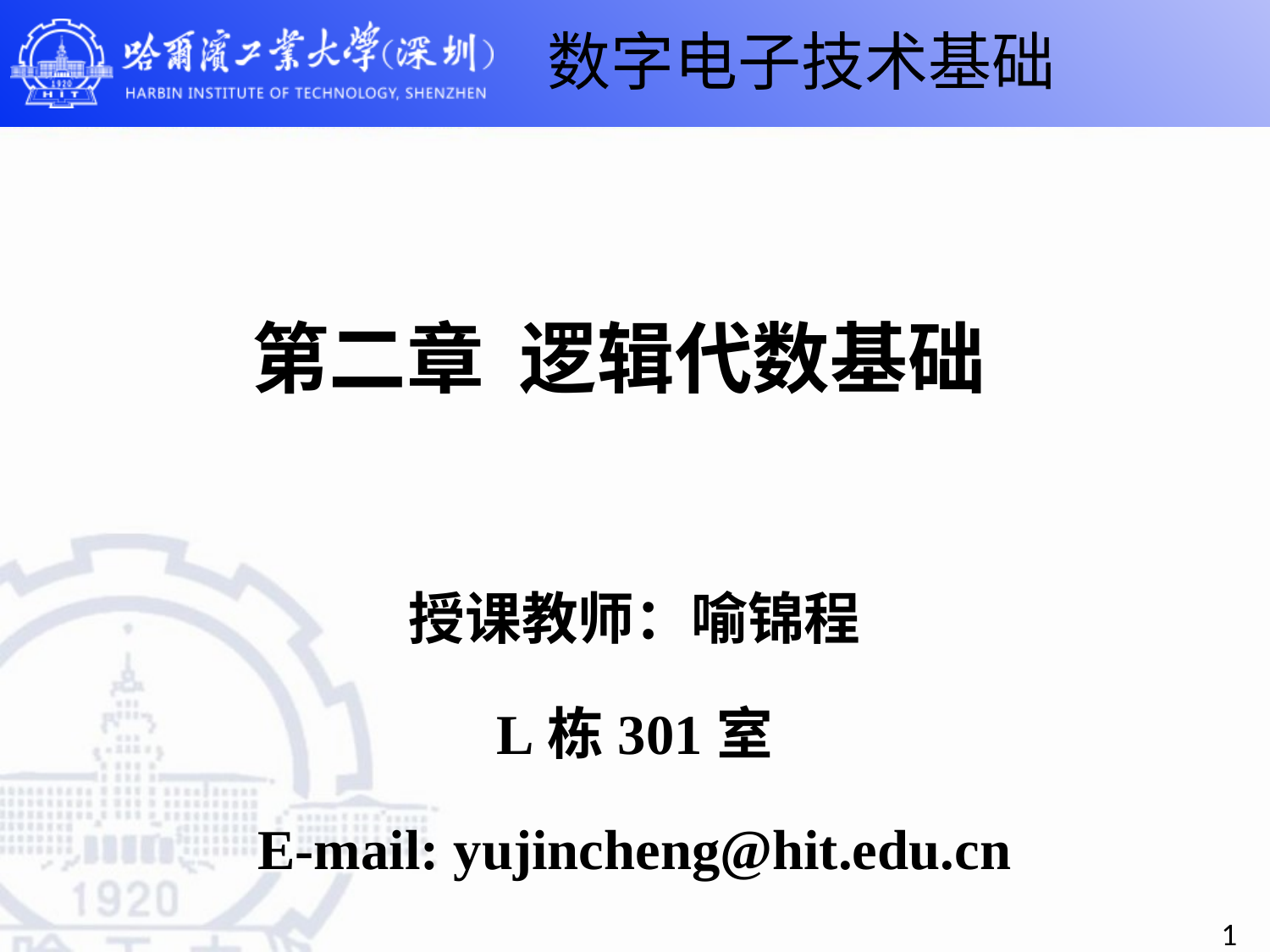

数字电子技术基础
第二章  逻辑代数基础
授课教师：喻锦程
L栋301室
E-mail: yujincheng@hit.edu.cn